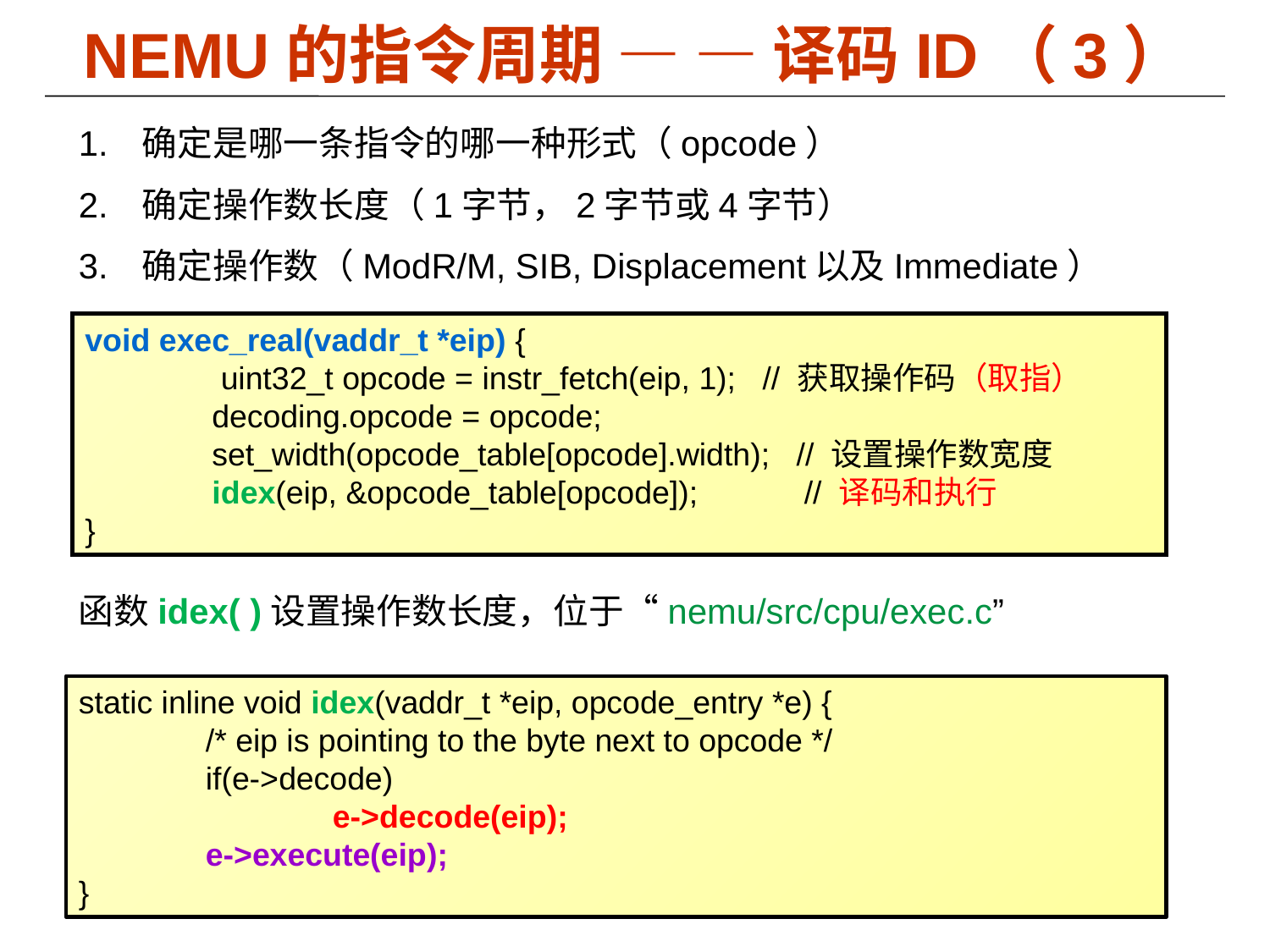

# NEMU的指令周期 — — 译码ID（3）
确定是哪一条指令的哪一种形式（opcode）
确定操作数长度（1字节，2字节或4字节）
确定操作数（ModR/M, SIB, Displacement以及Immediate）
void exec_real(vaddr_t *eip) {
	 uint32_t opcode = instr_fetch(eip, 1);   // 获取操作码（取指）
	decoding.opcode = opcode;
  	set_width(opcode_table[opcode].width);   // 设置操作数宽度
	idex(eip, &opcode_table[opcode]);            // 译码和执行
}
函数idex( )设置操作数长度，位于“nemu/src/cpu/exec.c”
static inline void idex(vaddr_t *eip, opcode_entry *e) {
	/* eip is pointing to the byte next to opcode */
	if(e->decode)
		e->decode(eip);
	e->execute(eip);
}